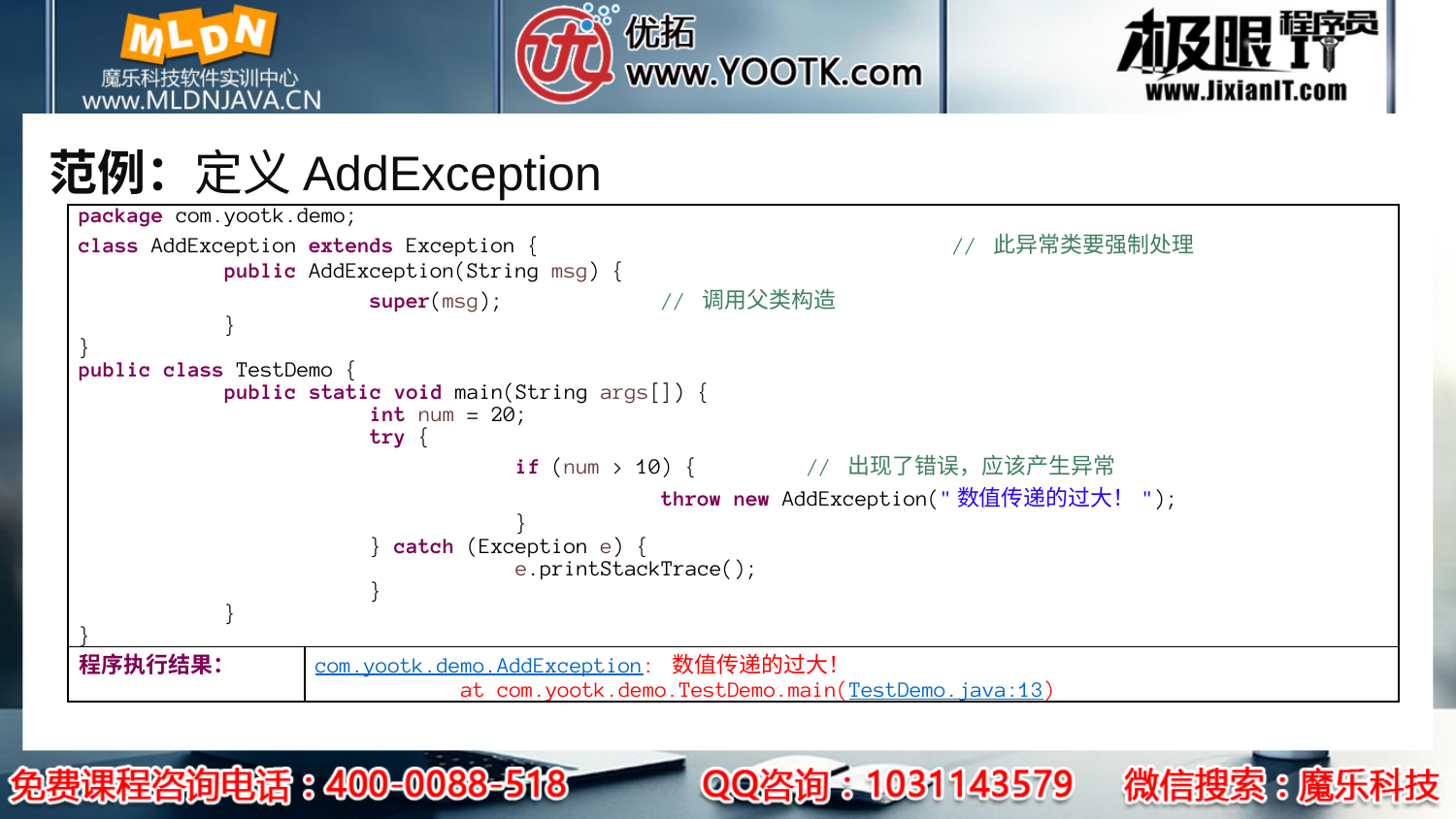

# 范例：定义AddException
| package com.yootk.demo; class AddException extends Exception { // 此异常类要强制处理 public AddException(String msg) { super(msg); // 调用父类构造 } } public class TestDemo { public static void main(String args[]) { int num = 20; try { if (num > 10) { // 出现了错误，应该产生异常 throw new AddException("数值传递的过大！"); } } catch (Exception e) { e.printStackTrace(); } } } |  |
| --- | --- |
| 程序执行结果： | com.yootk.demo.AddException: 数值传递的过大！ at com.yootk.demo.TestDemo.main(TestDemo.java:13) |